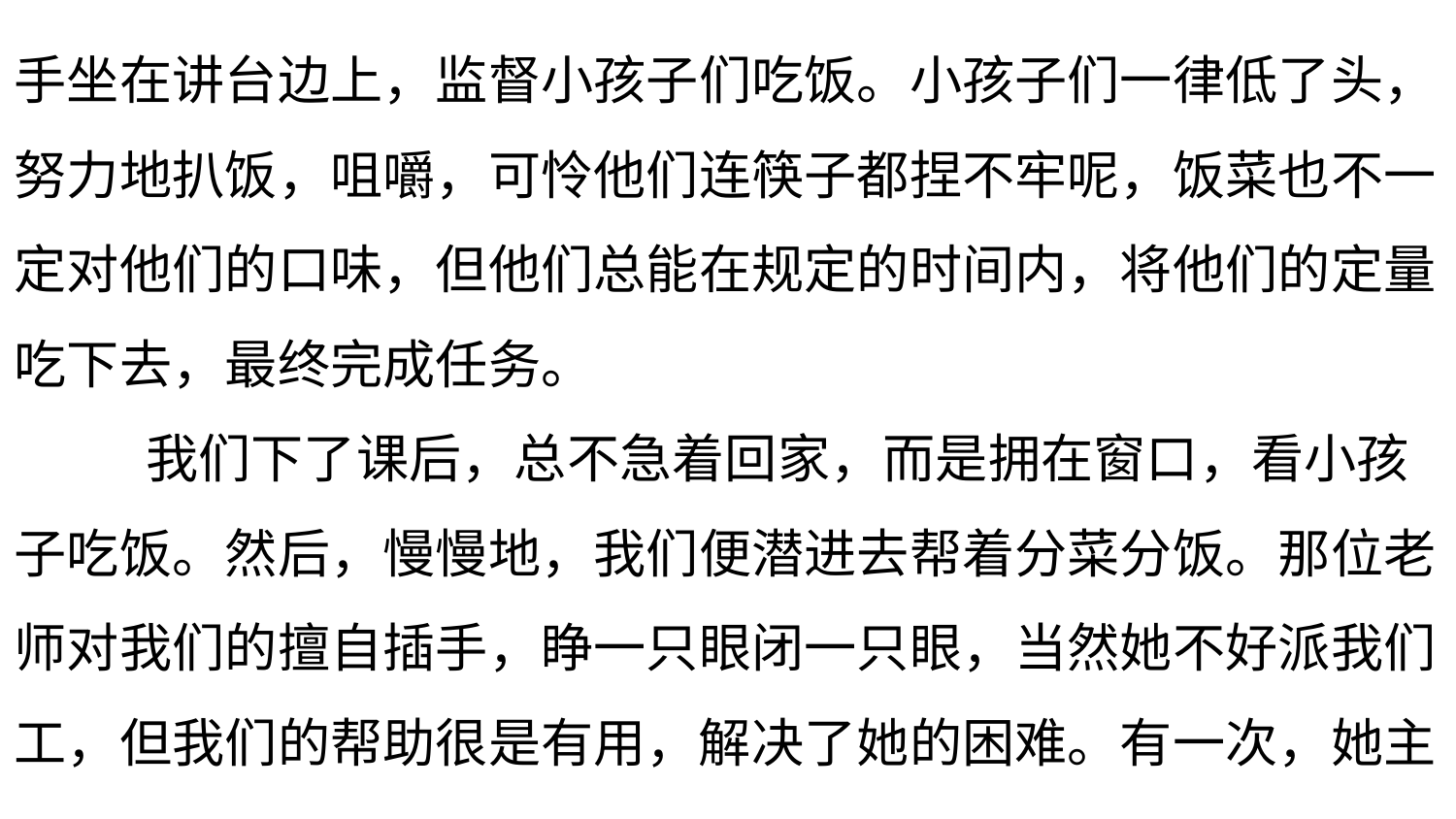

手坐在讲台边上，监督小孩子们吃饭。小孩子们一律低了头，努力地扒饭，咀嚼，可怜他们连筷子都捏不牢呢，饭菜也不一定对他们的口味，但他们总能在规定的时间内，将他们的定量吃下去，最终完成任务。
          我们下了课后，总不急着回家，而是拥在窗口，看小孩子吃饭。然后，慢慢地，我们便潜进去帮着分菜分饭。那位老师对我们的擅自插手，睁一只眼闭一只眼，当然她不好派我们工，但我们的帮助很是有用，解决了她的困难。有一次，她主